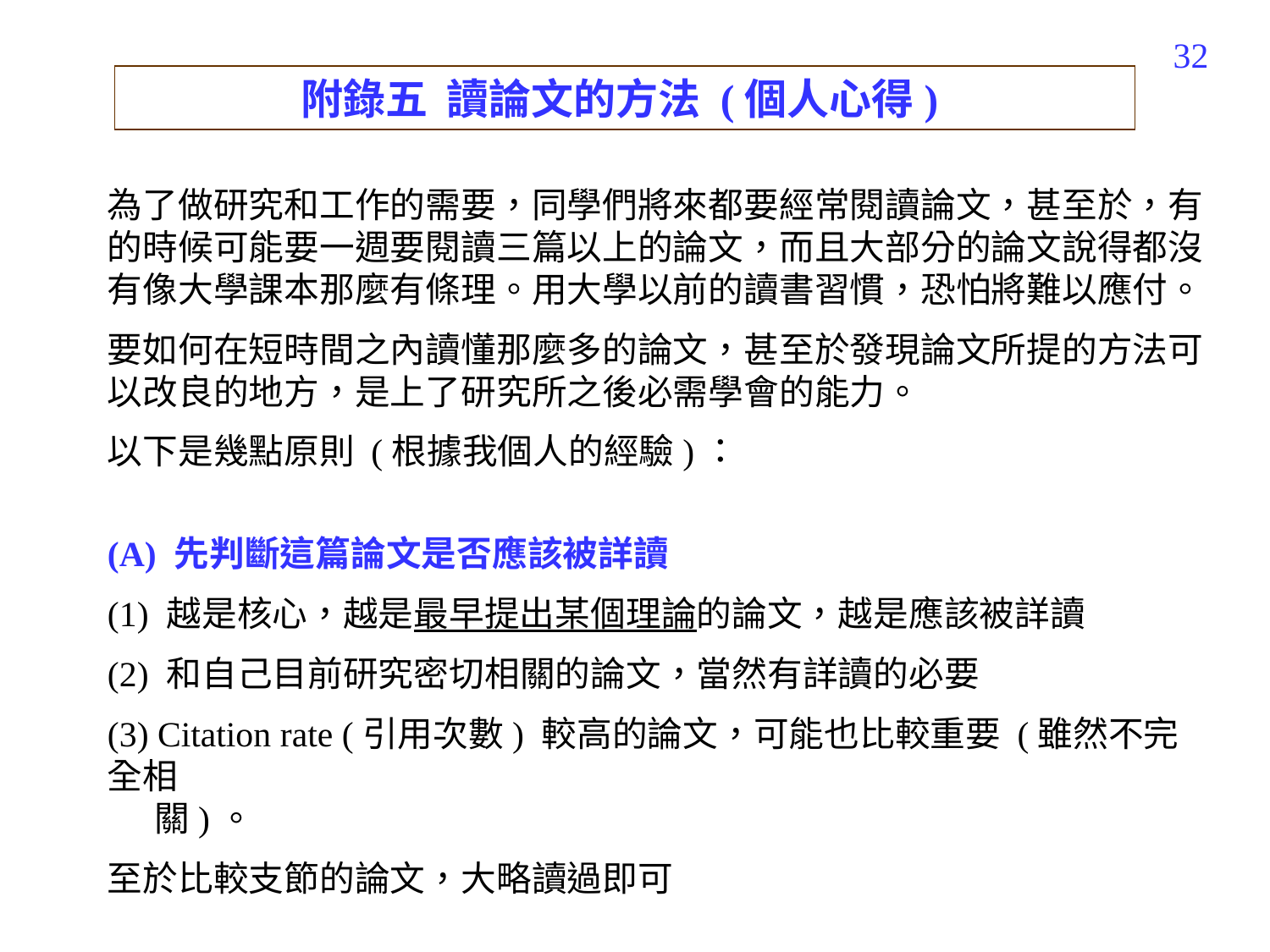

32
附錄五  讀論文的方法 (個人心得)
為了做研究和工作的需要，同學們將來都要經常閱讀論文，甚至於，有的時候可能要一週要閱讀三篇以上的論文，而且大部分的論文說得都沒有像大學課本那麼有條理。用大學以前的讀書習慣，恐怕將難以應付。
要如何在短時間之內讀懂那麼多的論文，甚至於發現論文所提的方法可以改良的地方，是上了研究所之後必需學會的能力。
以下是幾點原則 (根據我個人的經驗)：

(A) 先判斷這篇論文是否應該被詳讀
(1) 越是核心，越是最早提出某個理論的論文，越是應該被詳讀
(2) 和自己目前研究密切相關的論文，當然有詳讀的必要
(3) Citation rate (引用次數) 較高的論文，可能也比較重要 (雖然不完全相
      關)。
至於比較支節的論文，大略讀過即可